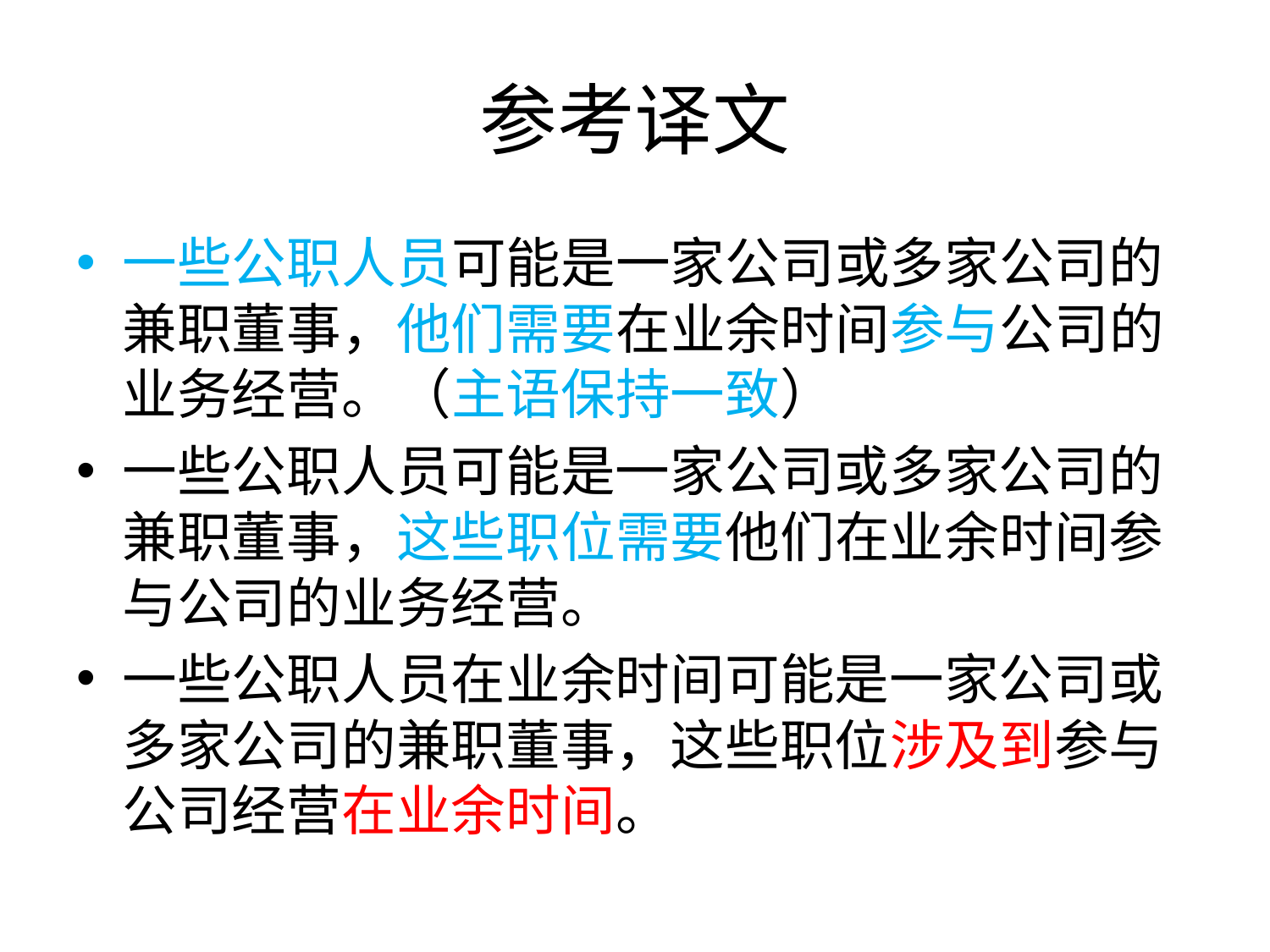

# 参考译文
一些公职人员可能是一家公司或多家公司的兼职董事，他们需要在业余时间参与公司的业务经营。（主语保持一致）
一些公职人员可能是一家公司或多家公司的兼职董事，这些职位需要他们在业余时间参与公司的业务经营。
一些公职人员在业余时间可能是一家公司或多家公司的兼职董事，这些职位涉及到参与公司经营在业余时间。